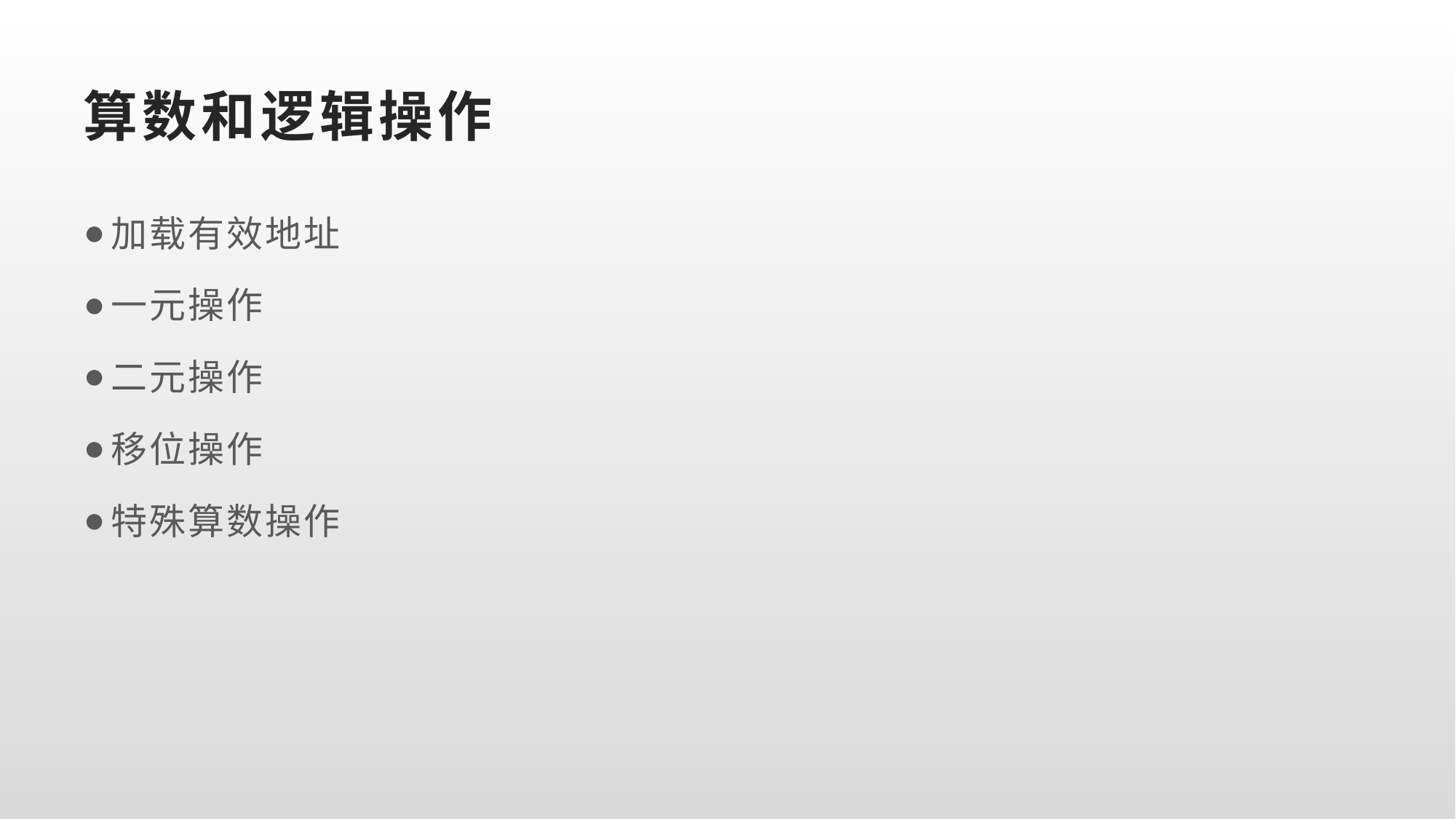

# 算数和逻辑操作
加载有效地址
一元操作
二元操作
移位操作
特殊算数操作